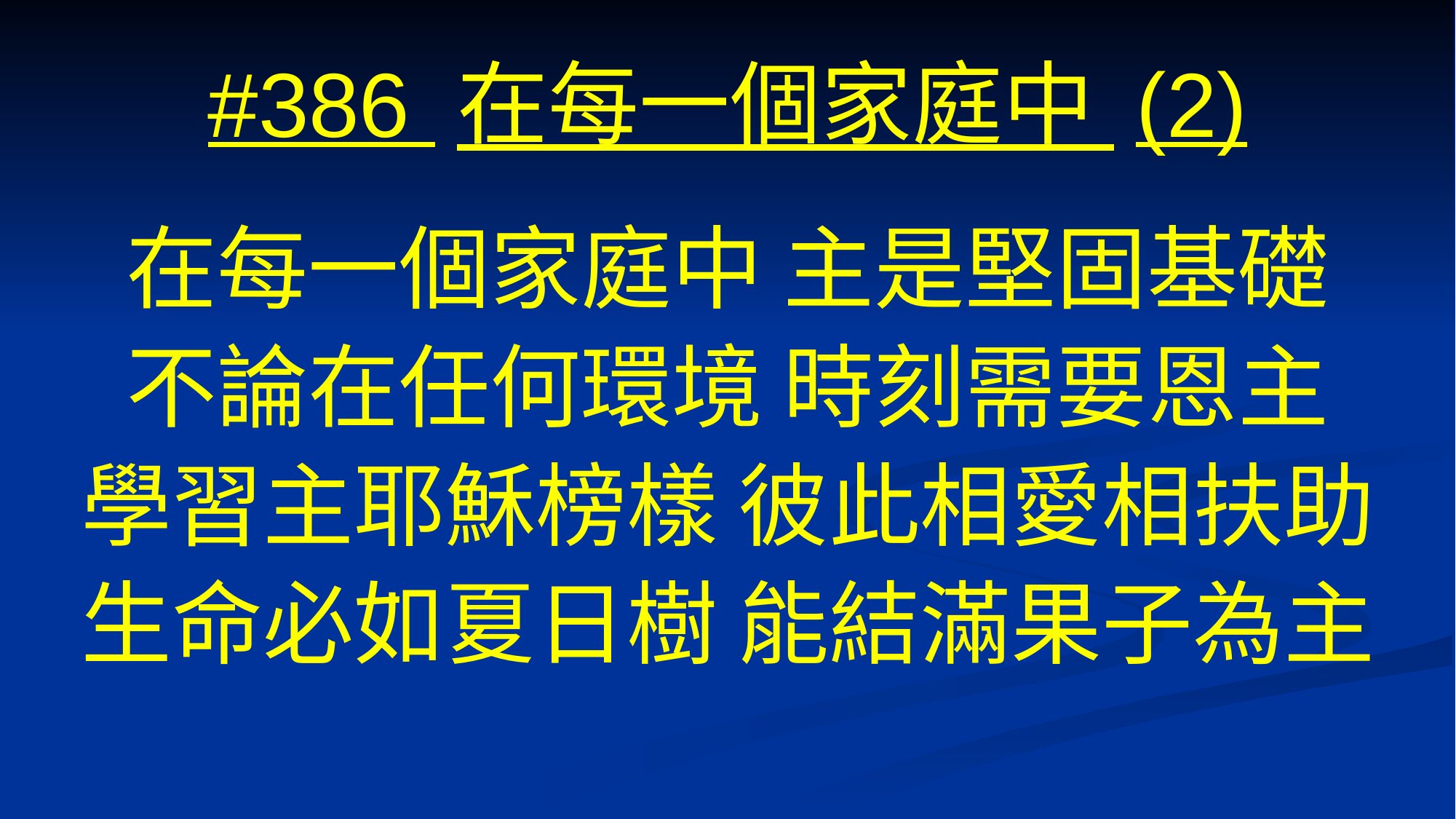

# #386 在每一個家庭中 (2)
在每一個家庭中 主是堅固基礎
不論在任何環境 時刻需要恩主
學習主耶穌榜樣 彼此相愛相扶助
生命必如夏日樹 能結滿果子為主